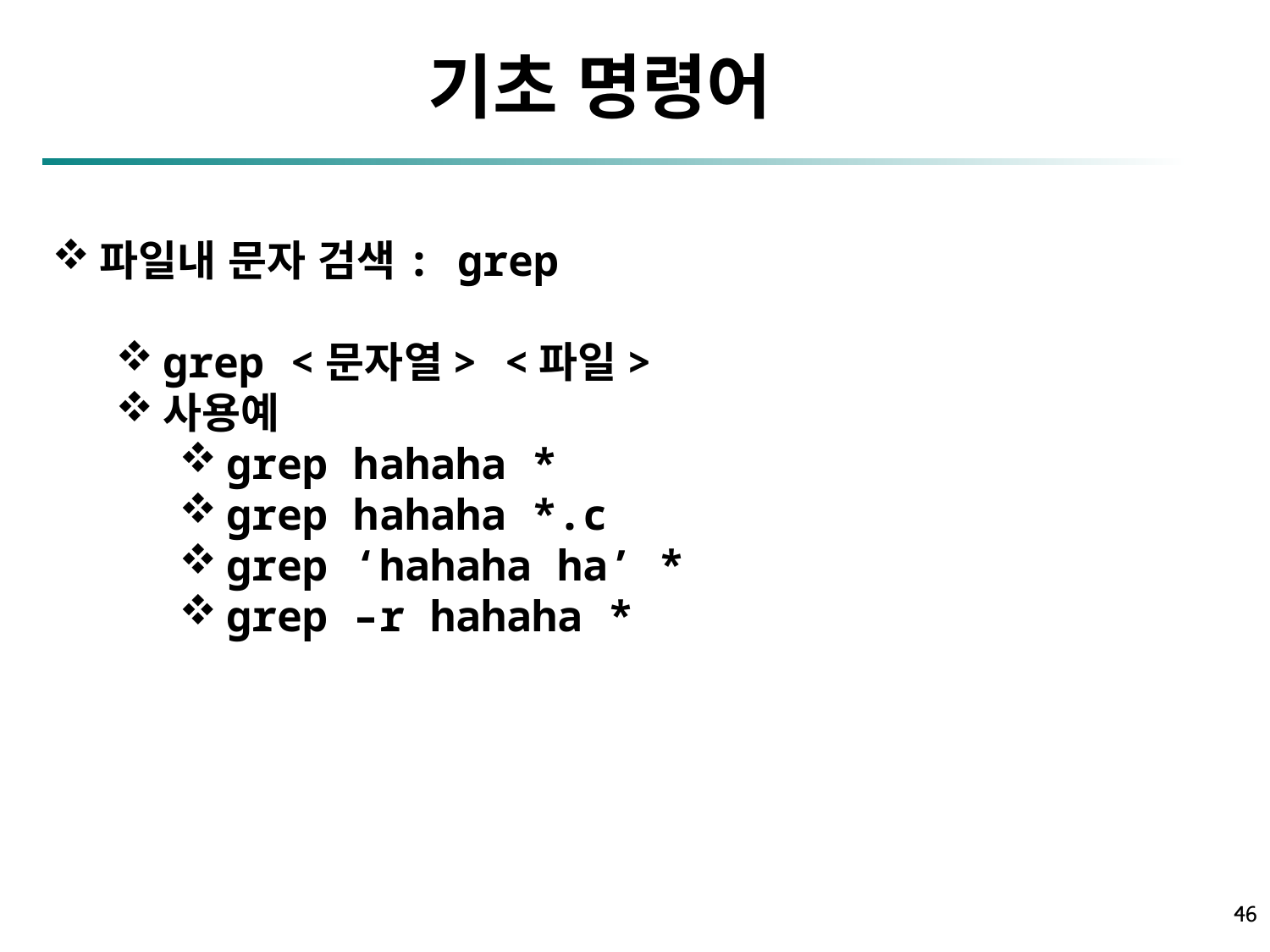

기초 명령어
파일내 문자 검색: grep

grep <문자열> <파일>
사용예
grep hahaha *
grep hahaha *.c
grep ‘hahaha ha’ *
grep –r hahaha *

46